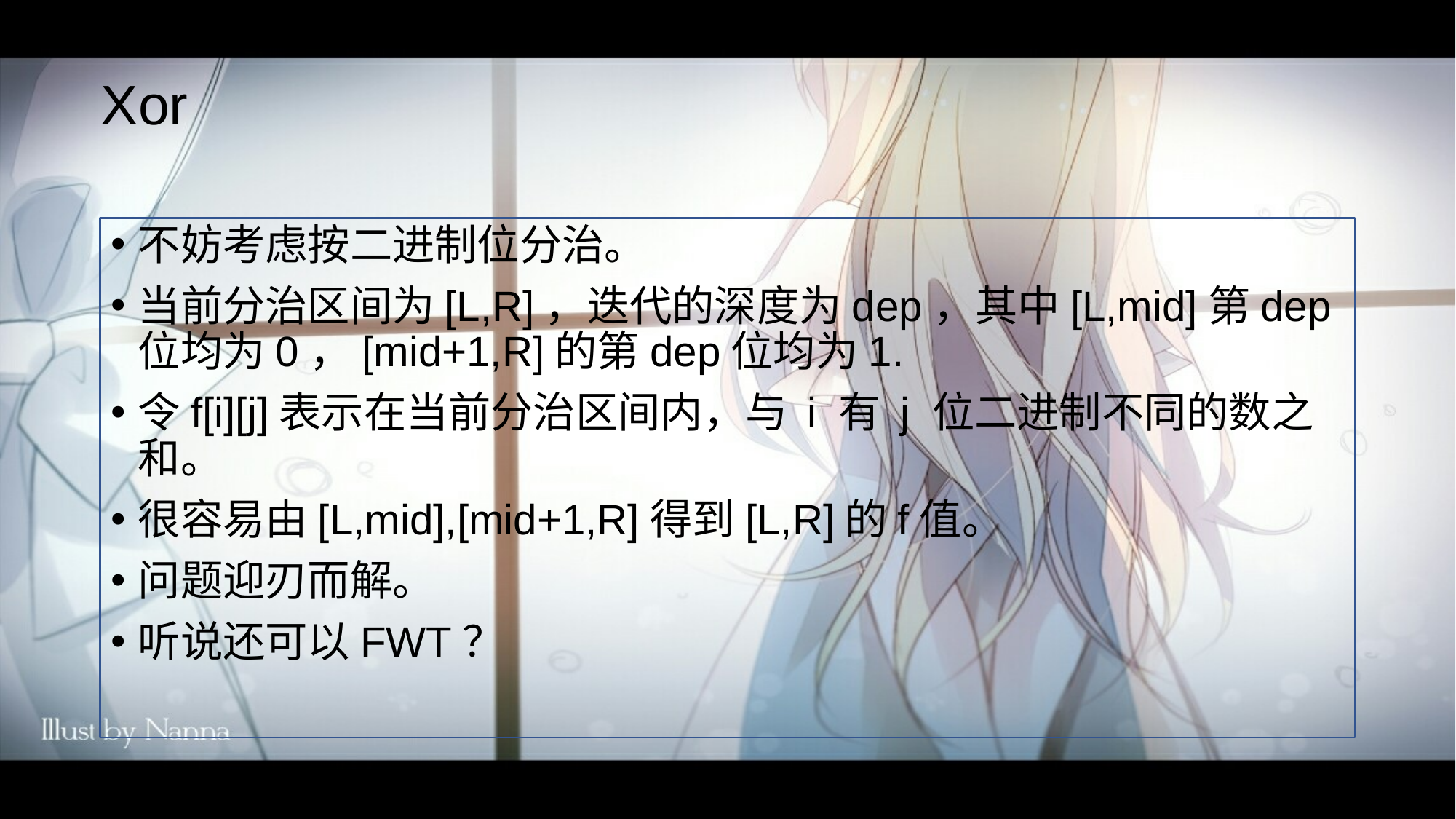

# Xor
不妨考虑按二进制位分治。
当前分治区间为[L,R]，迭代的深度为dep，其中[L,mid]第dep位均为0，[mid+1,R]的第dep位均为1.
令f[i][j]表示在当前分治区间内，与 i 有 j 位二进制不同的数之和。
很容易由[L,mid],[mid+1,R]得到[L,R]的f值。
问题迎刃而解。
听说还可以FWT？